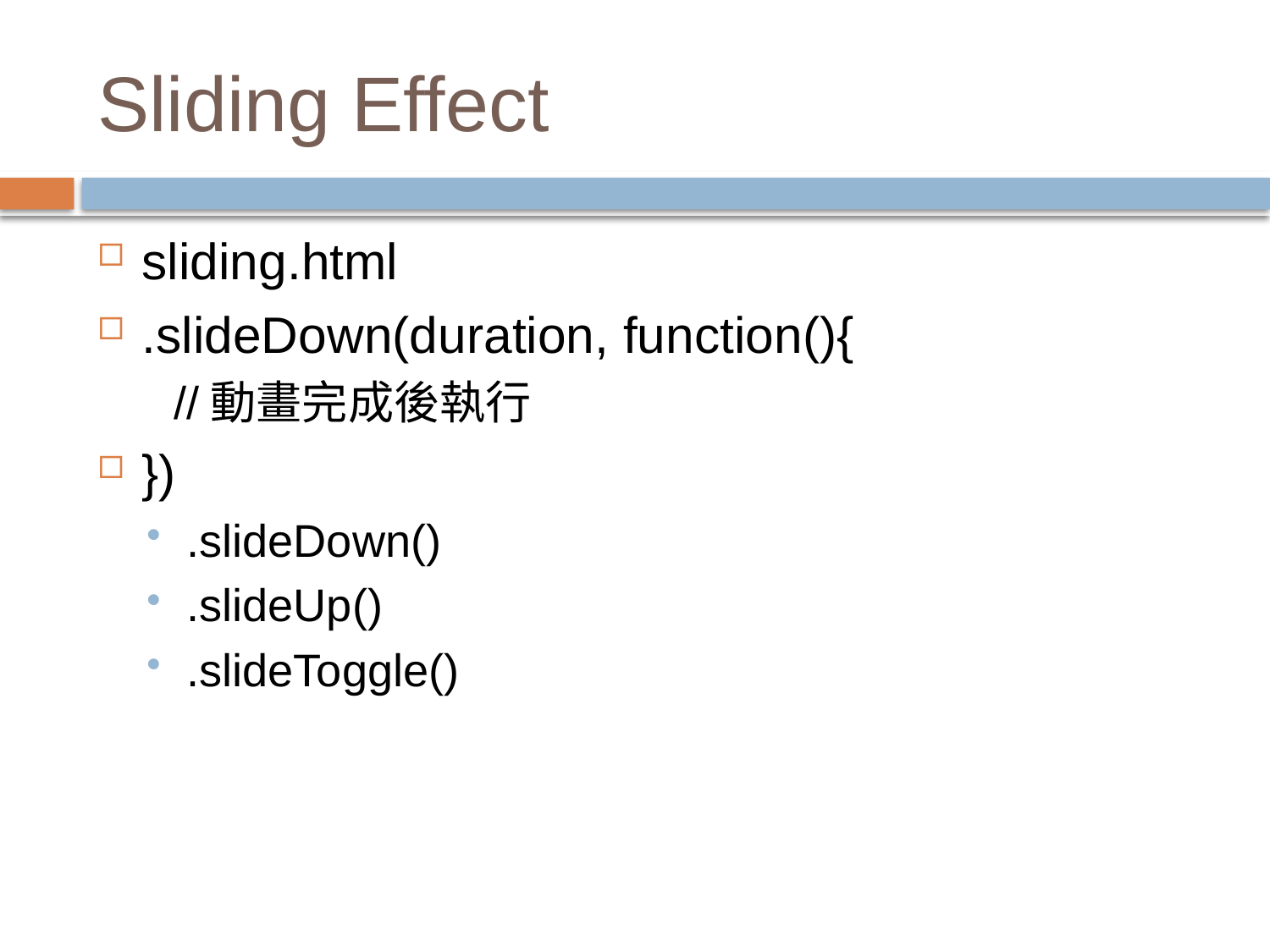

# Sliding Effect
sliding.html
.slideDown(duration, function(){
  //動畫完成後執行
})
.slideDown()
.slideUp()
.slideToggle()